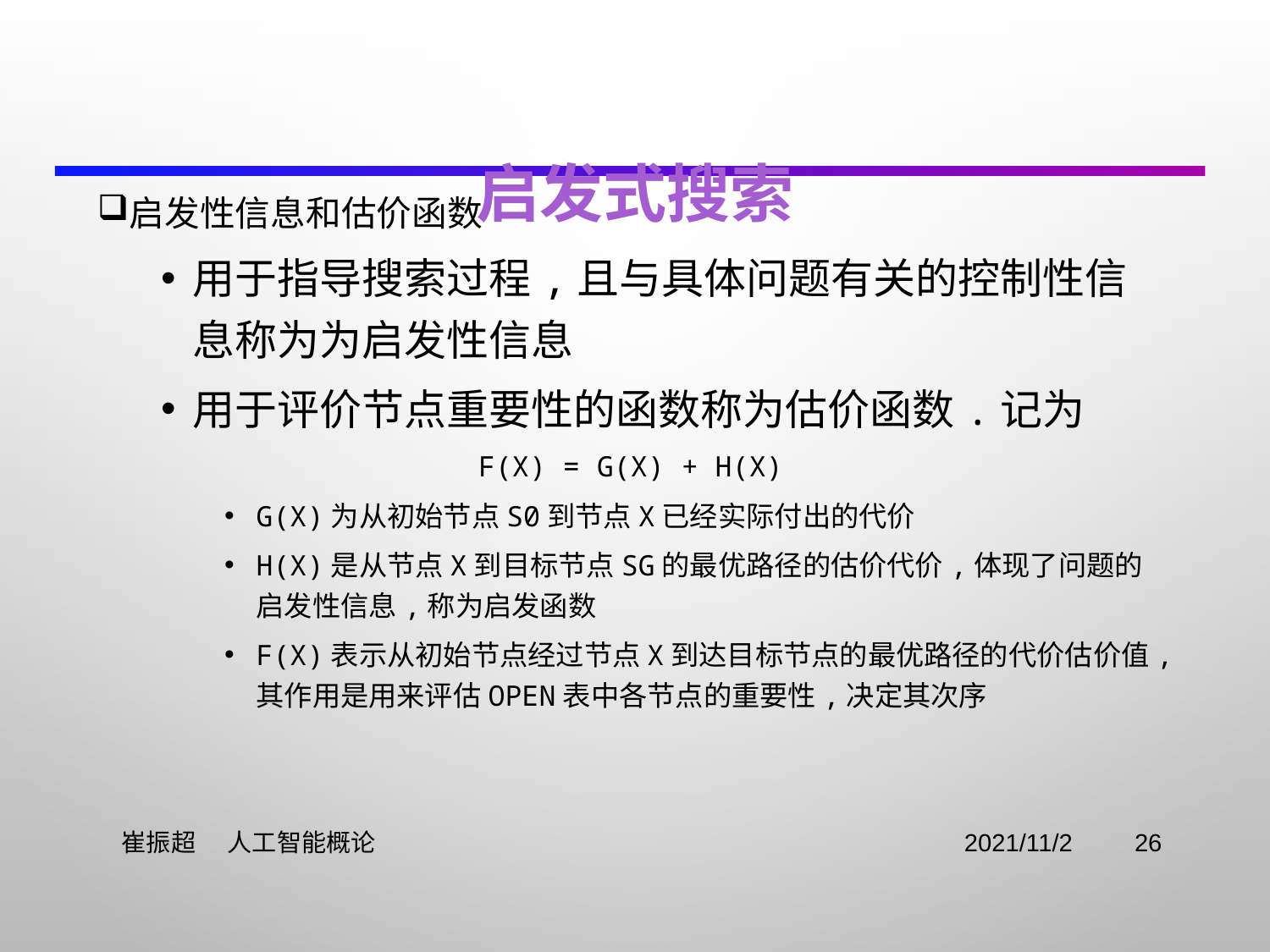

# 启发式搜索
启发性信息和估价函数
用于指导搜索过程,且与具体问题有关的控制性信息称为为启发性信息
用于评价节点重要性的函数称为估价函数.记为
               f(x) = g(x) + h(x)
g(x)为从初始节点S0到节点x已经实际付出的代价
h(x)是从节点x到目标节点Sg的最优路径的估价代价,体现了问题的启发性信息,称为启发函数
f(x)表示从初始节点经过节点x到达目标节点的最优路径的代价估价值,其作用是用来评估OPEN表中各节点的重要性,决定其次序
 崔振超    人工智能概论
2021/11/2
26